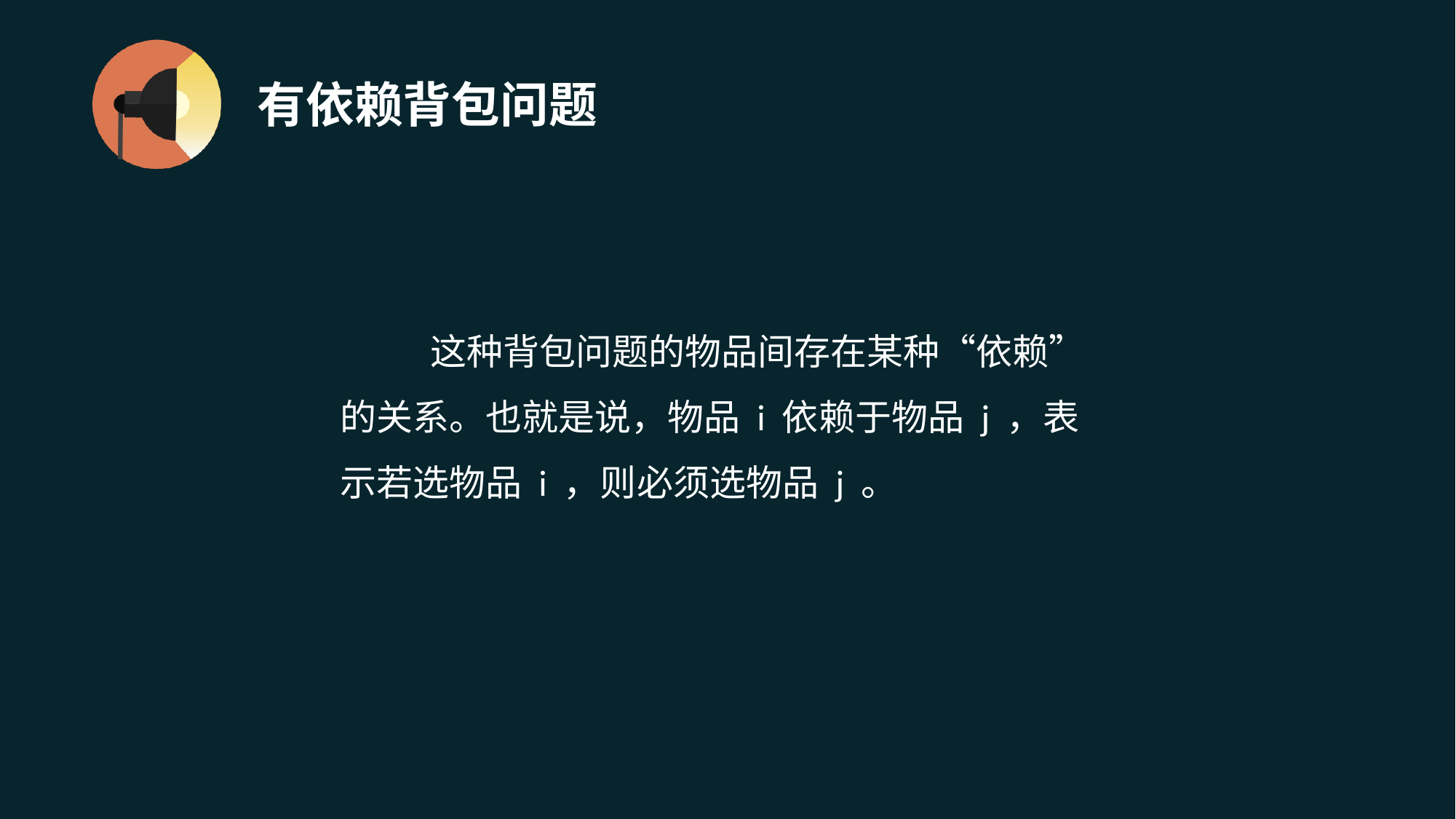

# 有依赖背包问题
          这种背包问题的物品间存在某种“依赖”的关系。也就是说，物品 i 依赖于物品 j ，表示若选物品 i ，则必须选物品 j 。